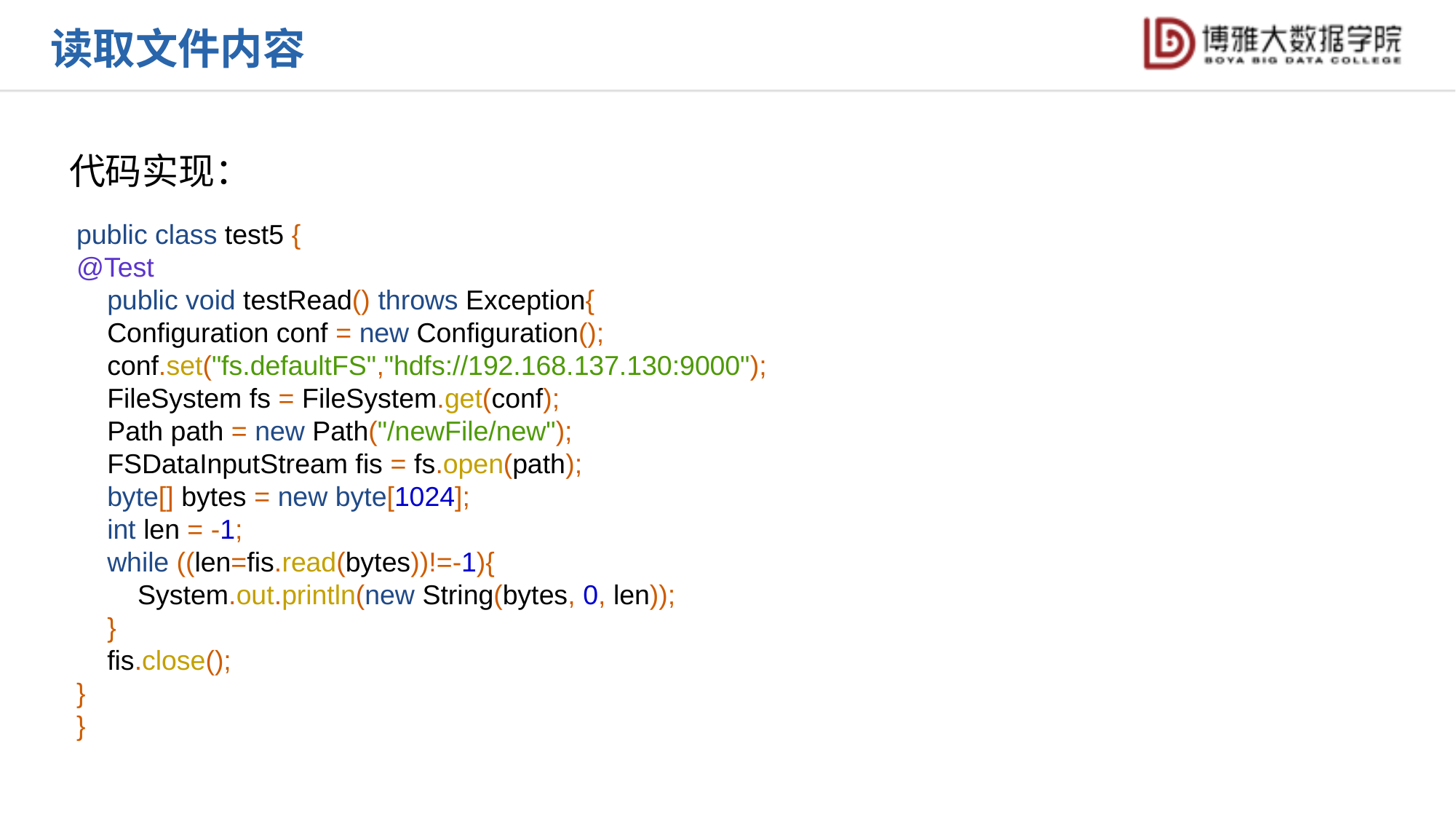

读取文件内容

代码实现：

public class test5 {
@Test
    public void testRead() throws Exception{
    Configuration conf = new Configuration();
    conf.set("fs.defaultFS","hdfs://192.168.137.130:9000");
    FileSystem fs = FileSystem.get(conf);
    Path path = new Path("/newFile/new");
    FSDataInputStream fis = fs.open(path);
    byte[] bytes = new byte[1024];
    int len = -1;
    while ((len=fis.read(bytes))!=-1){
        System.out.println(new String(bytes, 0, len));
    }
    fis.close();
}
}